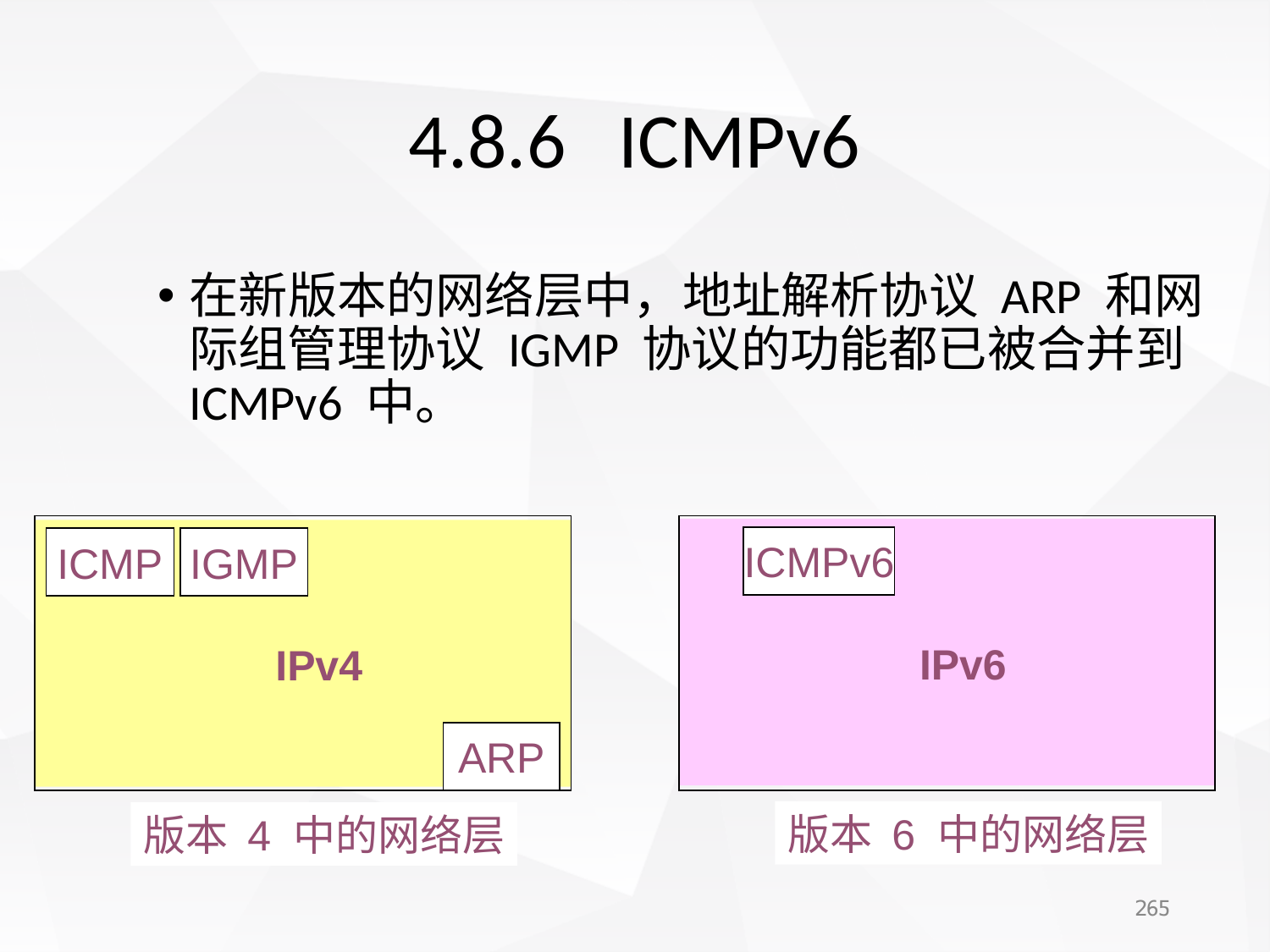

# 4.8.6   ICMPv6
在新版本的网络层中，地址解析协议 ARP 和网际组管理协议 IGMP 协议的功能都已被合并到 ICMPv6 中。

ICMPv6
ICMP
IGMP
IPv6
IPv4
ARP
版本 6 中的网络层
版本 4 中的网络层
265